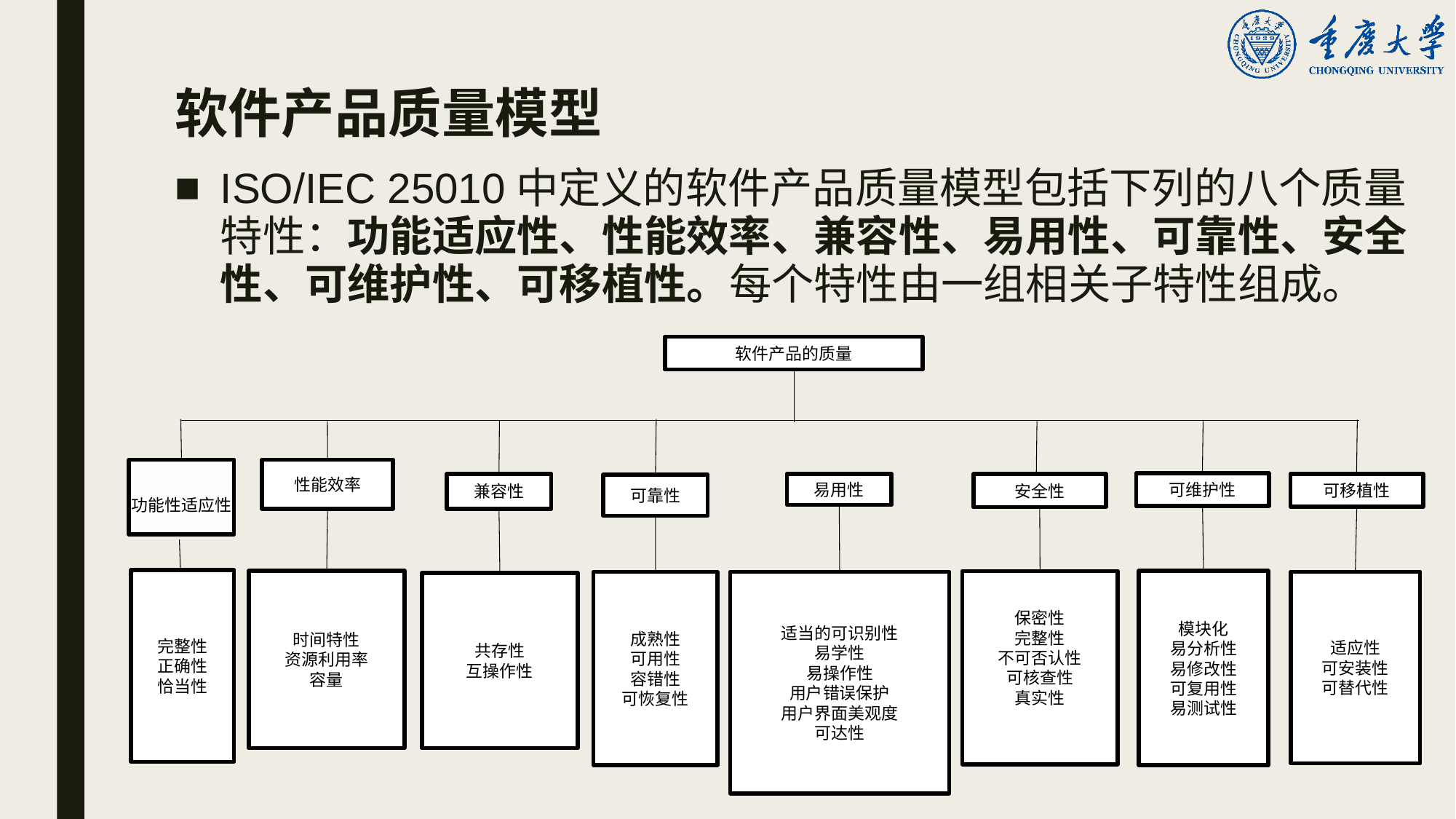

# 软件产品质量模型
ISO/IEC 25010中定义的软件产品质量模型包括下列的八个质量特性：功能适应性、性能效率、兼容性、易用性、可靠性、安全性、可维护性、可移植性。每个特性由一组相关子特性组成。

软件产品的质量
功能性适应性

性能效率

可维护性
易用性
兼容性
可移植性

安全性

可靠性
完整性
正确性
恰当性
时间特性
资源利用率
容量
模块化
易分析性
易修改性
可复用性
易测试性
保密性
完整性
不可否认性
可核查性
真实性

适应性
可安装性
可替代性
成熟性
可用性
容错性
可恢复性
适当的可识别性
易学性
易操作性
用户错误保护
用户界面美观度
可达性
共存性
互操作性